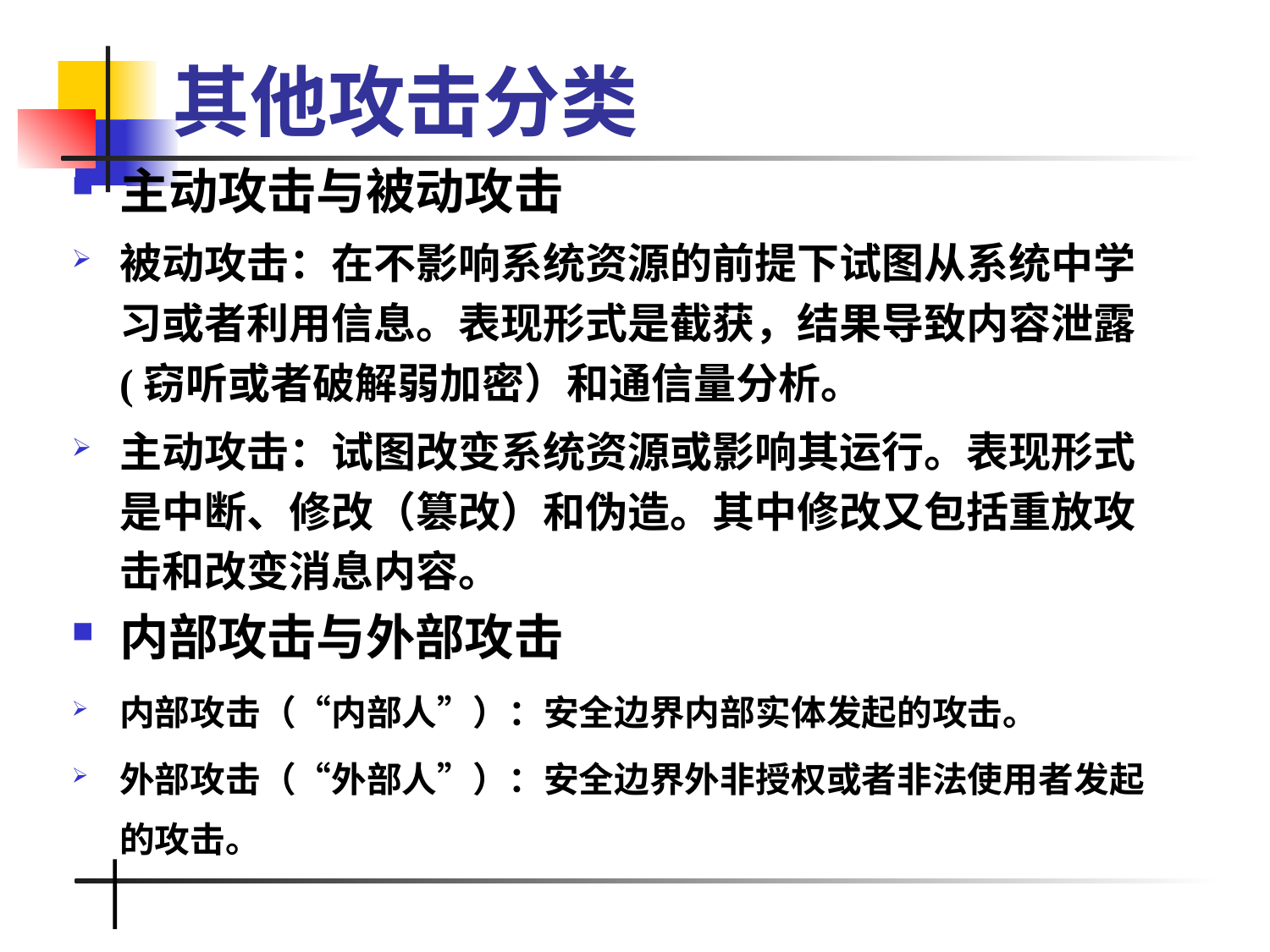

# 其他攻击分类
主动攻击与被动攻击
被动攻击：在不影响系统资源的前提下试图从系统中学习或者利用信息。表现形式是截获，结果导致内容泄露(窃听或者破解弱加密）和通信量分析。
主动攻击：试图改变系统资源或影响其运行。表现形式是中断、修改（篡改）和伪造。其中修改又包括重放攻击和改变消息内容。
内部攻击与外部攻击
内部攻击（“内部人”）：安全边界内部实体发起的攻击。
外部攻击（“外部人”）：安全边界外非授权或者非法使用者发起的攻击。